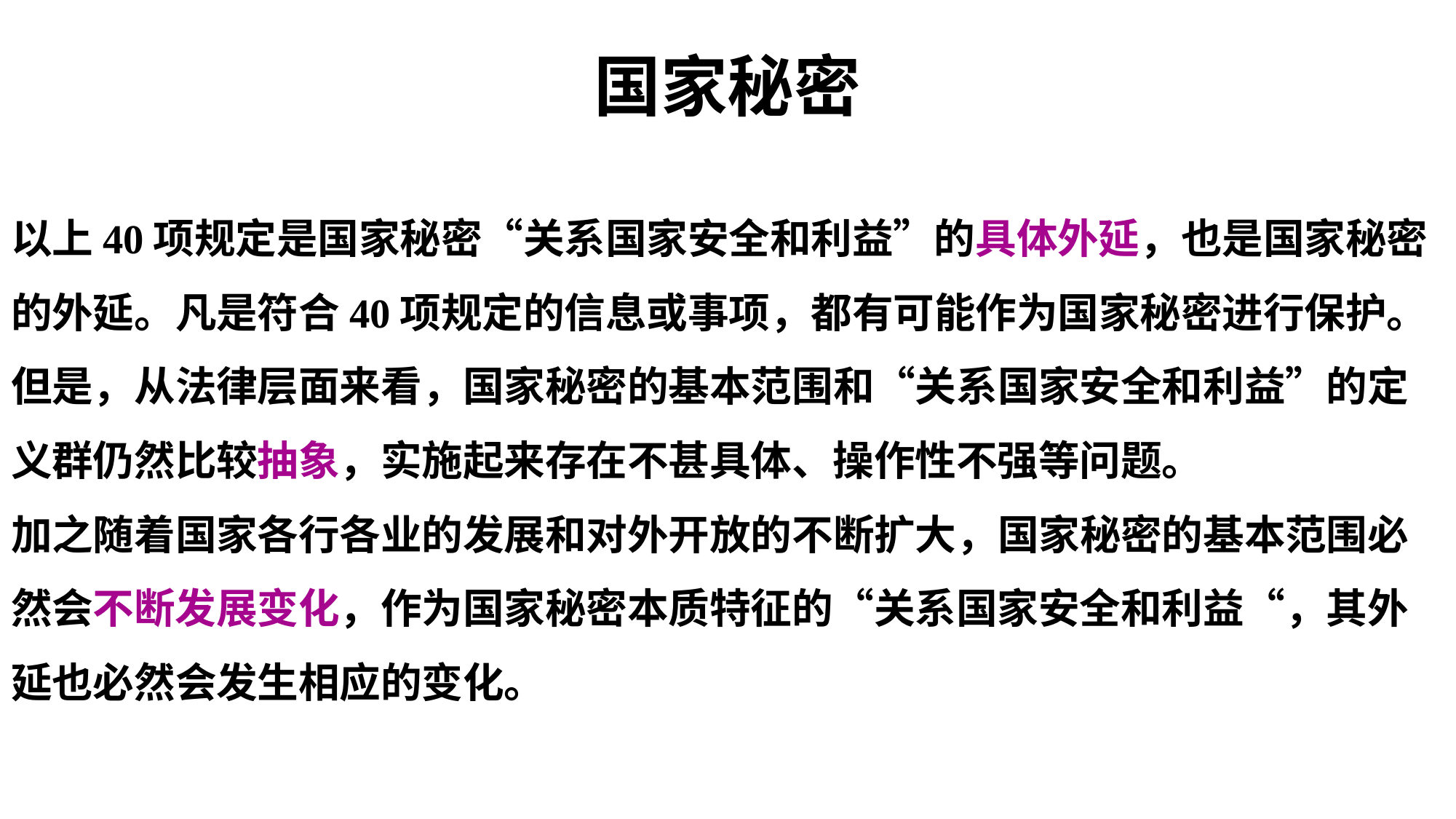

# 国家秘密
以上40项规定是国家秘密“关系国家安全和利益”的具体外延，也是国家秘密的外延。凡是符合40项规定的信息或事项，都有可能作为国家秘密进行保护。
但是，从法律层面来看，国家秘密的基本范围和“关系国家安全和利益”的定义群仍然比较抽象，实施起来存在不甚具体、操作性不强等问题。
加之随着国家各行各业的发展和对外开放的不断扩大，国家秘密的基本范围必然会不断发展变化，作为国家秘密本质特征的“关系国家安全和利益“，其外延也必然会发生相应的变化。